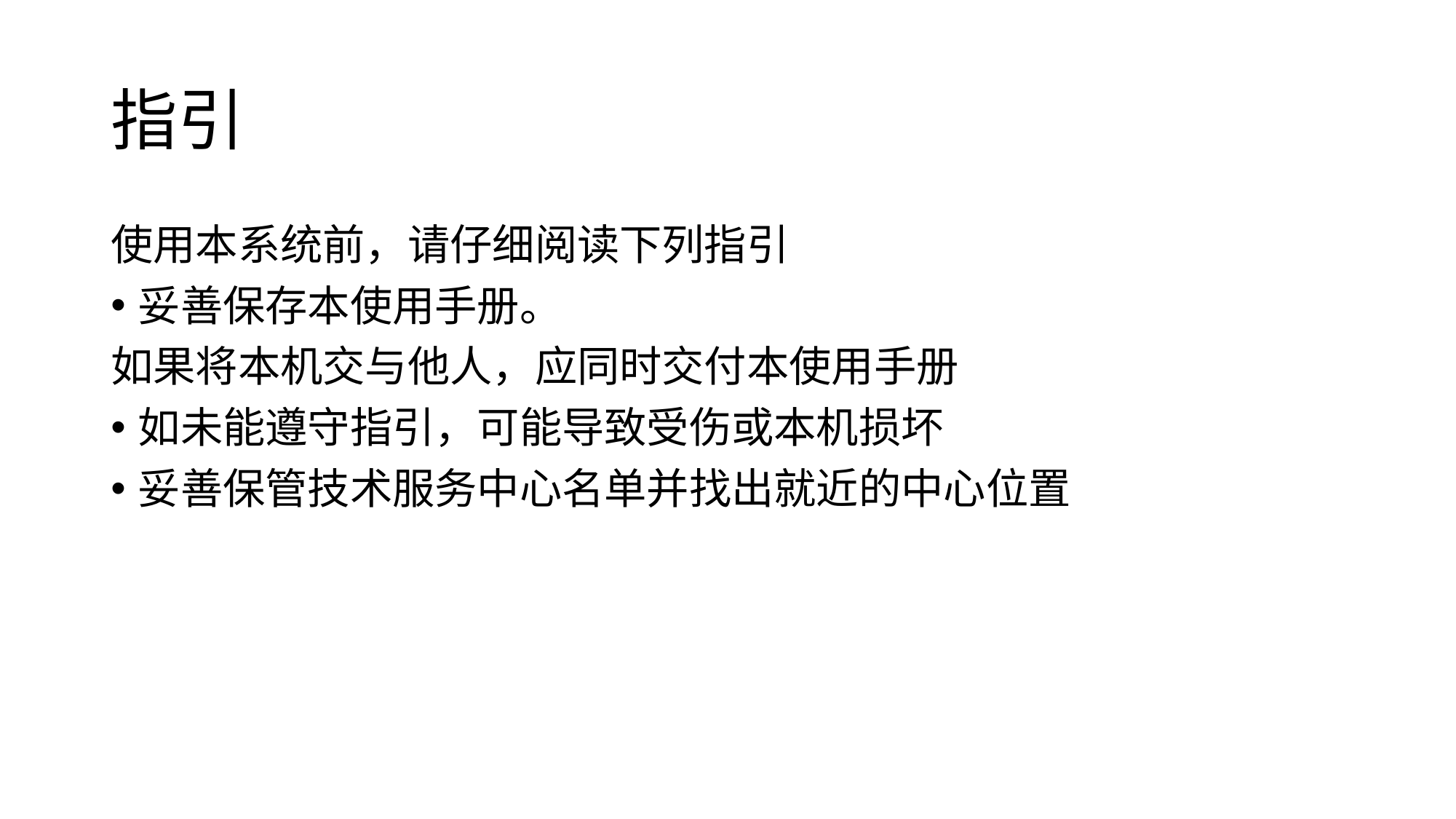

# 指引
使用本系统前，请仔细阅读下列指引
妥善保存本使用手册。
如果将本机交与他人，应同时交付本使用手册
如未能遵守指引，可能导致受伤或本机损坏
妥善保管技术服务中心名单并找出就近的中心位置